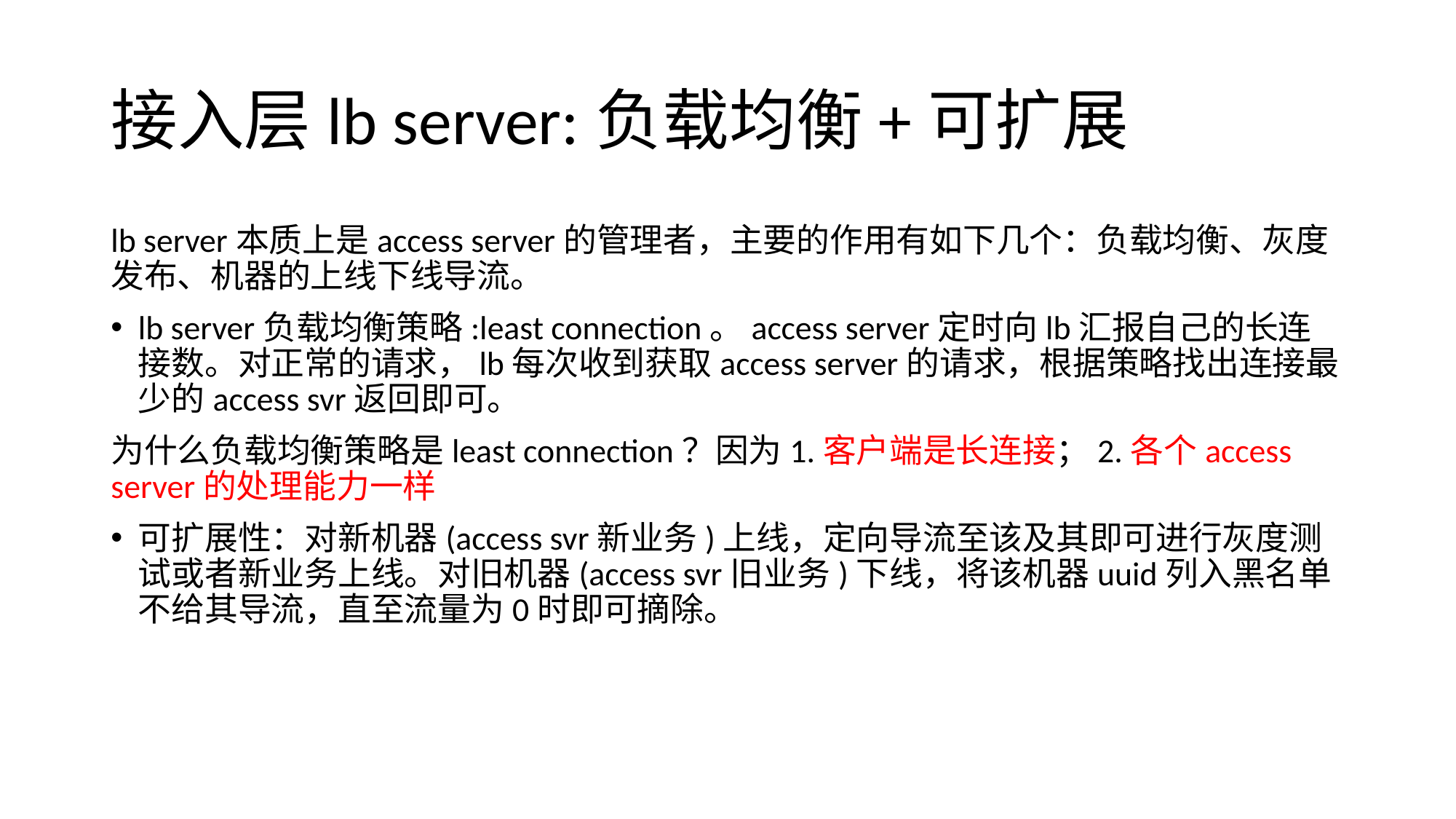

# 接入层lb server:负载均衡+可扩展
lb server本质上是access server的管理者，主要的作用有如下几个：负载均衡、灰度发布、机器的上线下线导流。
lb server负载均衡策略:least connection。access server定时向lb汇报自己的长连接数。对正常的请求，lb每次收到获取access server的请求，根据策略找出连接最少的access svr返回即可。
为什么负载均衡策略是least connection？因为1.客户端是长连接；2.各个access server的处理能力一样
可扩展性：对新机器(access svr新业务)上线，定向导流至该及其即可进行灰度测试或者新业务上线。对旧机器(access svr旧业务)下线，将该机器uuid列入黑名单不给其导流，直至流量为0时即可摘除。